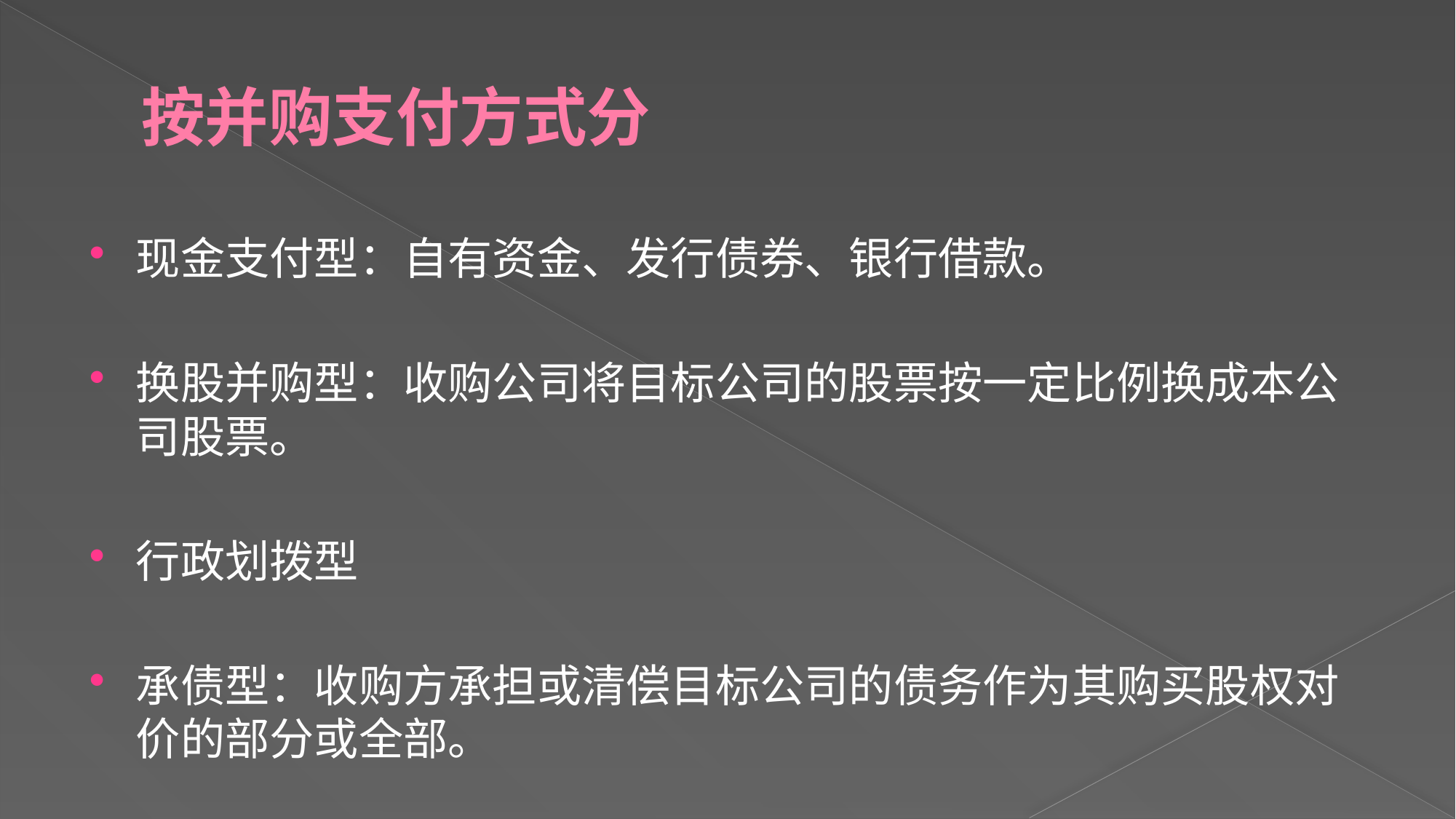

# 按并购支付方式分
现金支付型：自有资金、发行债券、银行借款。

换股并购型：收购公司将目标公司的股票按一定比例换成本公司股票。

行政划拨型

承债型：收购方承担或清偿目标公司的债务作为其购买股权对价的部分或全部。